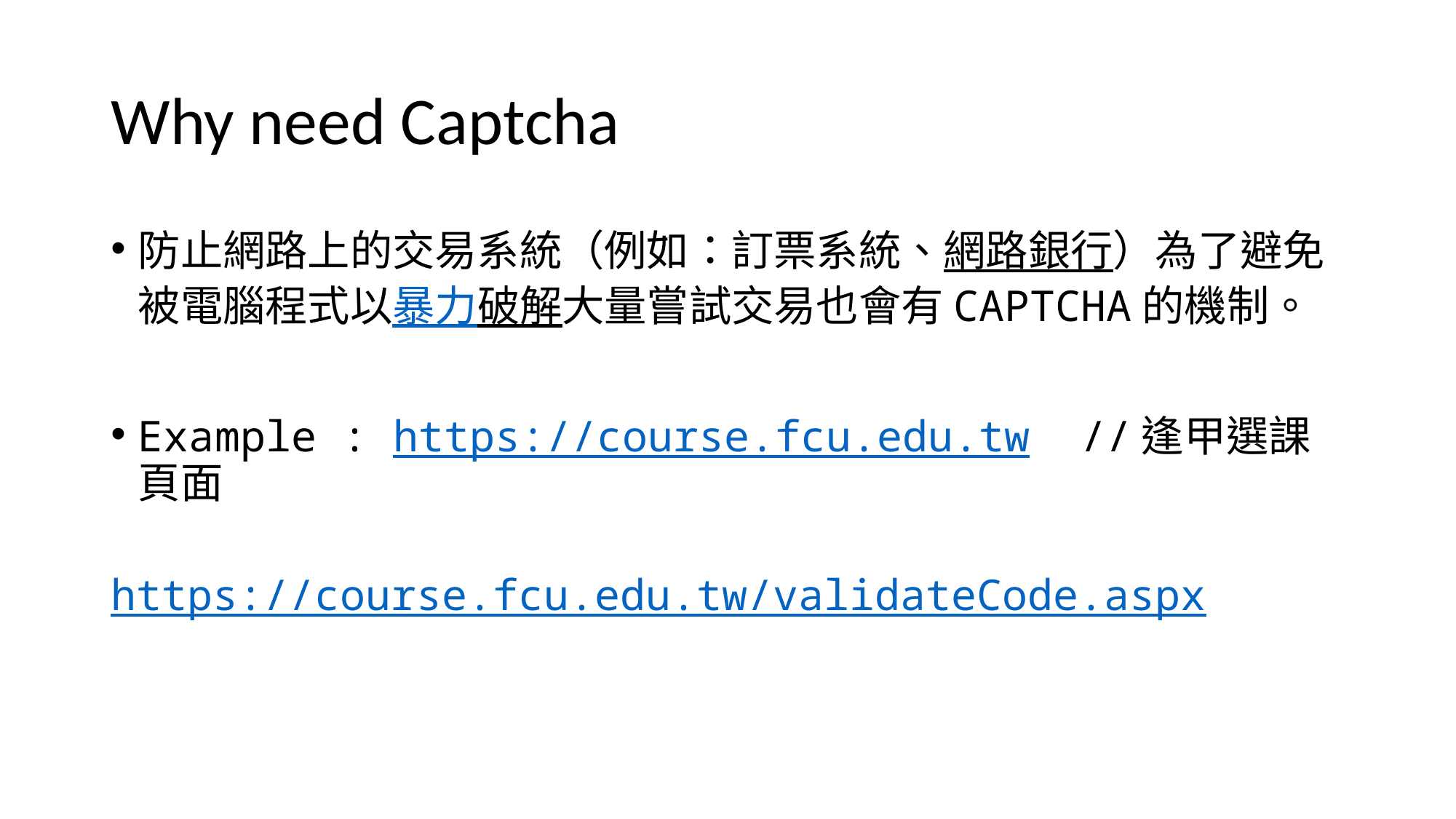

# Why need Captcha
防止網路上的交易系統（例如：訂票系統、網路銀行）為了避免被電腦程式以暴力破解大量嘗試交易也會有CAPTCHA的機制。

Example : https://course.fcu.edu.tw  //逢甲選課頁面
           https://course.fcu.edu.tw/validateCode.aspx